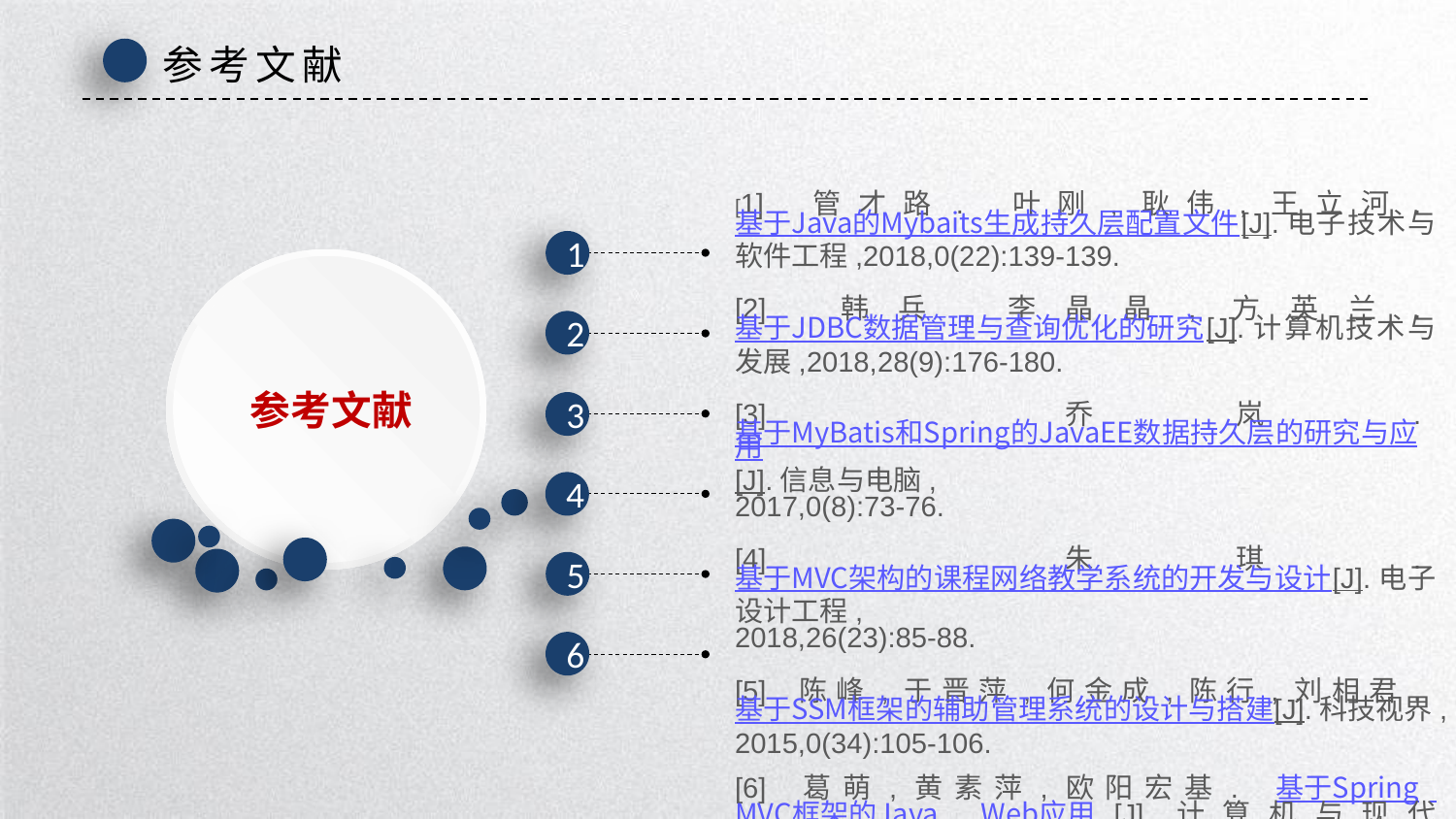

参考文献

[1] 管才路. 叶刚,耿伟,王立河. 基于Java的Mybaits生成持久层配置文件[J].电子技术与软件工程,2018,0(22):139-139.

[2] 韩兵,李晶晶,方英兰. 基于JDBC数据管理与查询优化的研究[J].计算机技术与发展,2018,28(9):176-180.

[3] 乔岚. 基于MyBatis和Spring的JavaEE数据持久层的研究与应用[J].信息与电脑,
2017,0(8):73-76.

[4] 朱琪. 基于MVC架构的课程网络教学系统的开发与设计[J].电子设计工程,
2018,26(23):85-88.

[5] 陈峰,于晋萍,何金成,陈行,刘相君. 基于SSM框架的辅助管理系统的设计与搭建[J].科技视界,2015,0(34):105-106.

[6] 葛萌,黄素萍,欧阳宏基. 基于Spring MVC框架的Java Web应用[J].计算机与现代化,2018,0(8):97-101.
1

2
参考文献
3
4

5

6